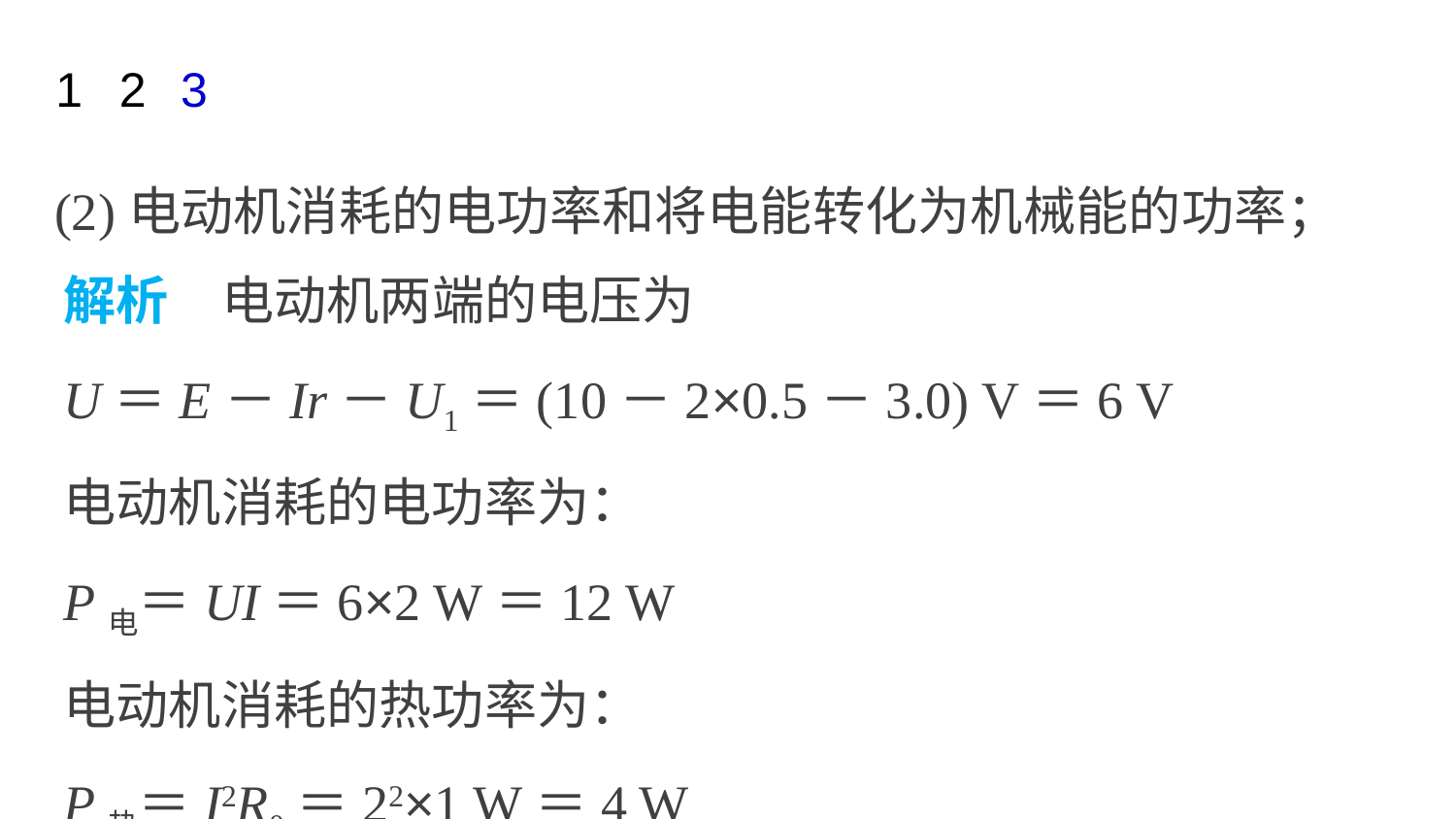

1
2
3
(2)电动机消耗的电功率和将电能转化为机械能的功率；
解析　电动机两端的电压为
U＝E－Ir－U1＝(10－2×0.5－3.0) V＝6 V
电动机消耗的电功率为：
P电＝UI＝6×2 W＝12 W
电动机消耗的热功率为：
P热＝I2R0＝22×1 W＝4 W